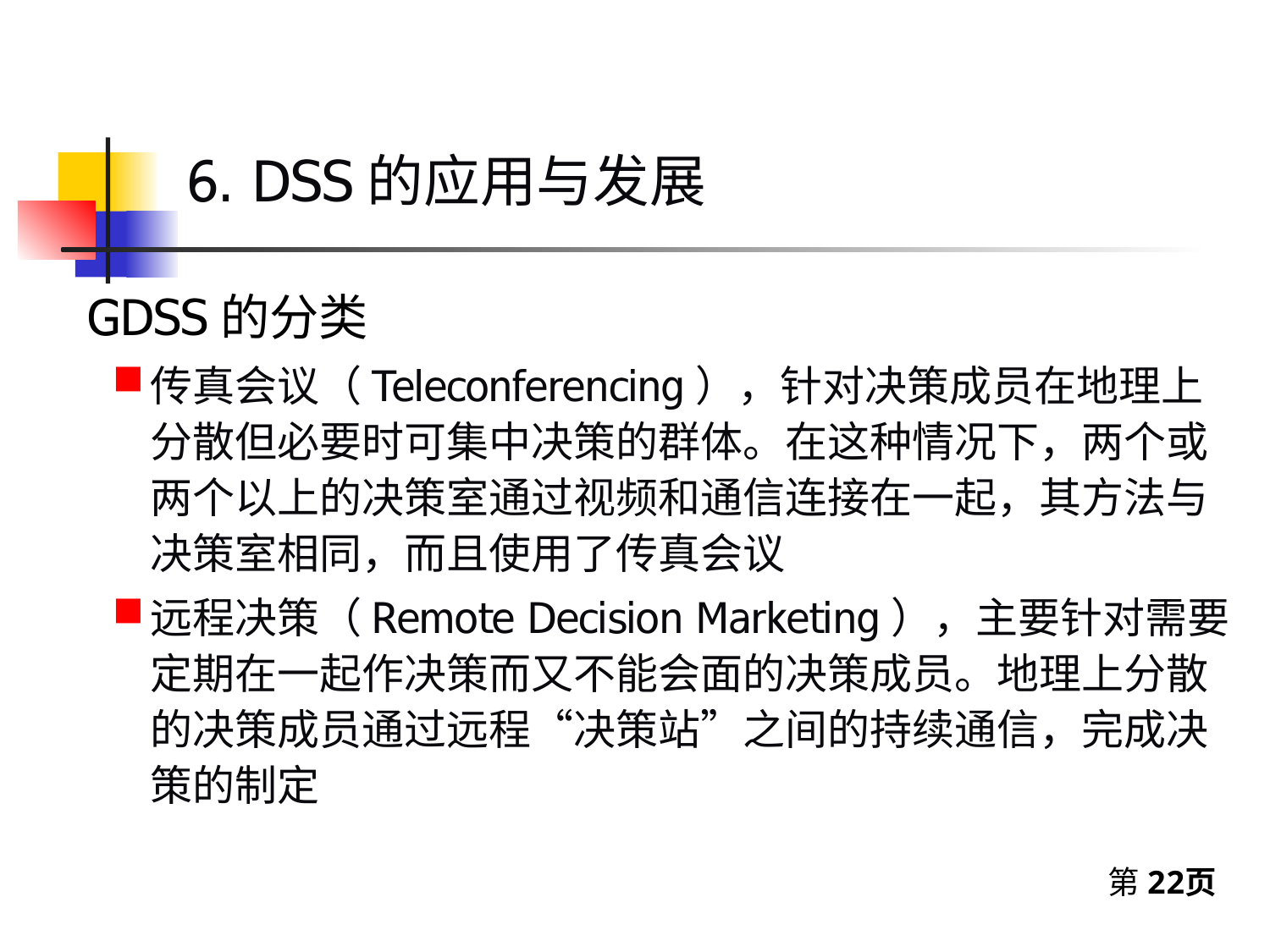

6. DSS的应用与发展
GDSS的分类
传真会议（Teleconferencing），针对决策成员在地理上分散但必要时可集中决策的群体。在这种情况下，两个或两个以上的决策室通过视频和通信连接在一起，其方法与决策室相同，而且使用了传真会议
远程决策（Remote Decision Marketing），主要针对需要定期在一起作决策而又不能会面的决策成员。地理上分散的决策成员通过远程“决策站”之间的持续通信，完成决策的制定